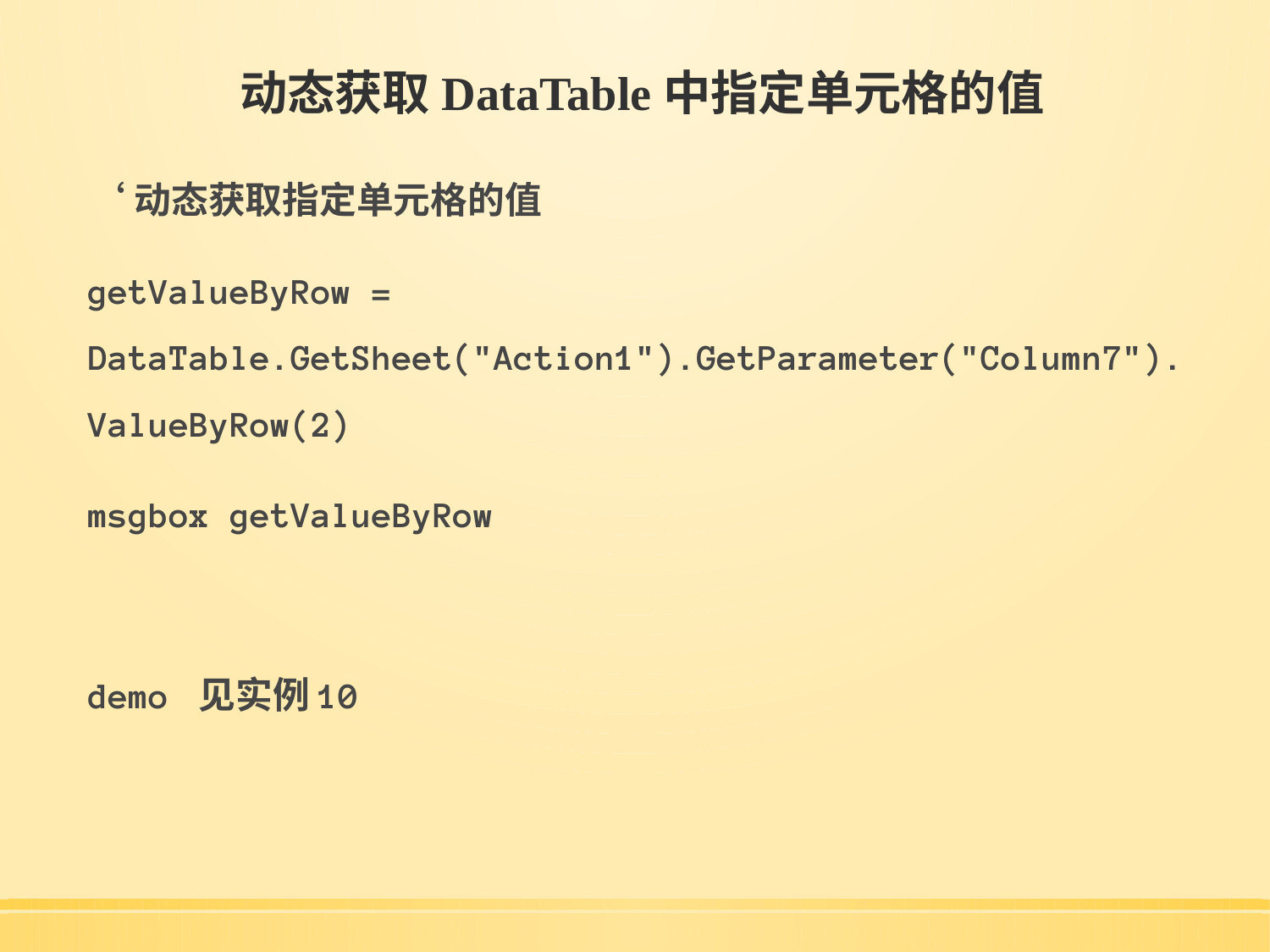

# 动态获取DataTable中指定单元格的值
‘动态获取指定单元格的值
getValueByRow = DataTable.GetSheet("Action1").GetParameter("Column7").ValueByRow(2)
msgbox getValueByRow

demo 见实例10